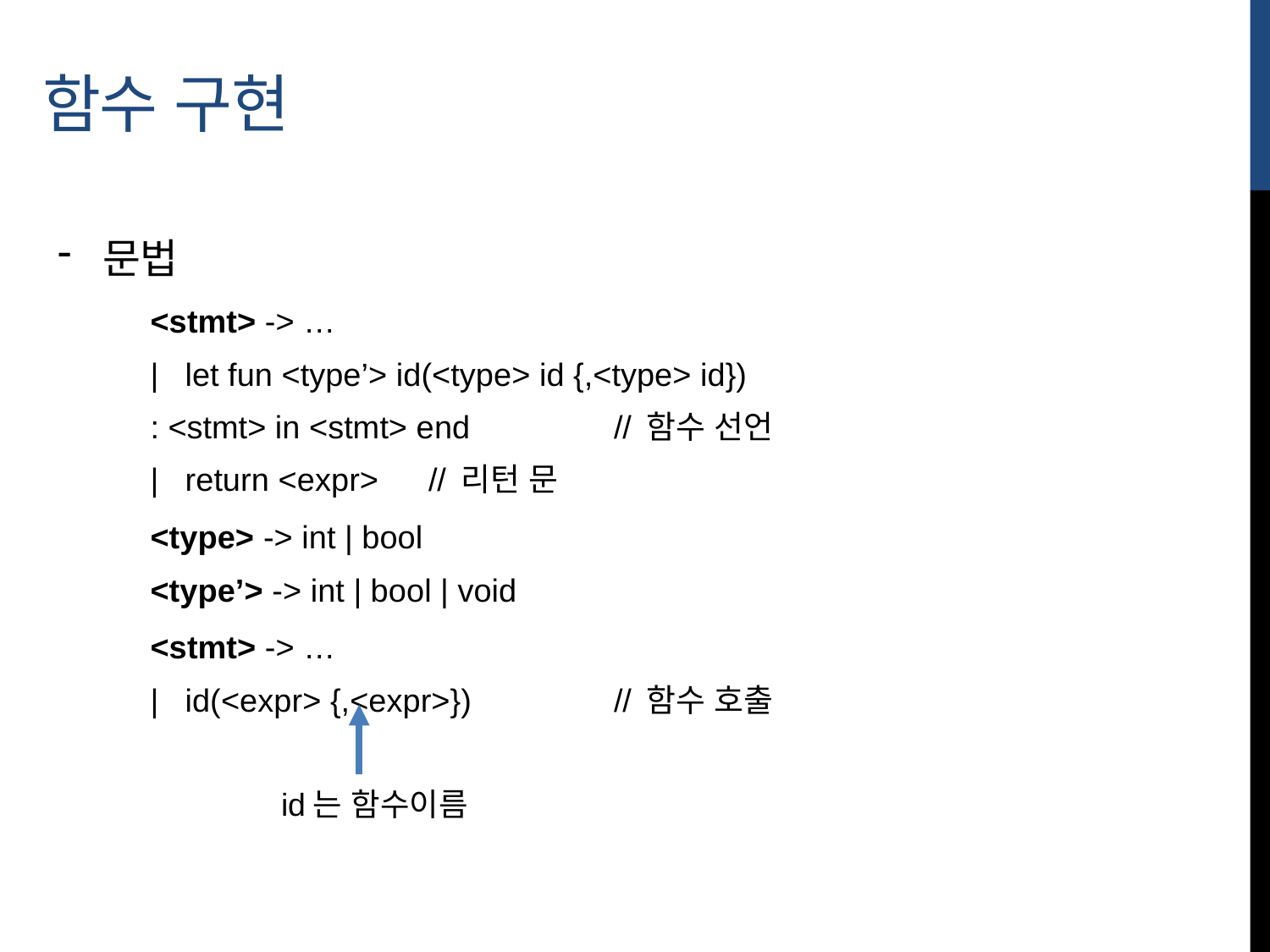

# 함수 구현
문법
	<stmt> -> …
 		|   let fun <type’> id(<type> id {,<type> id})
		: <stmt> in <stmt> end 		// 함수 선언
		|   return <expr> 			// 리턴 문
	<type> -> int | bool
	<type’> -> int | bool | void
	<stmt> -> …
 		|   id(<expr> {,<expr>})		// 함수 호출

id는 함수이름